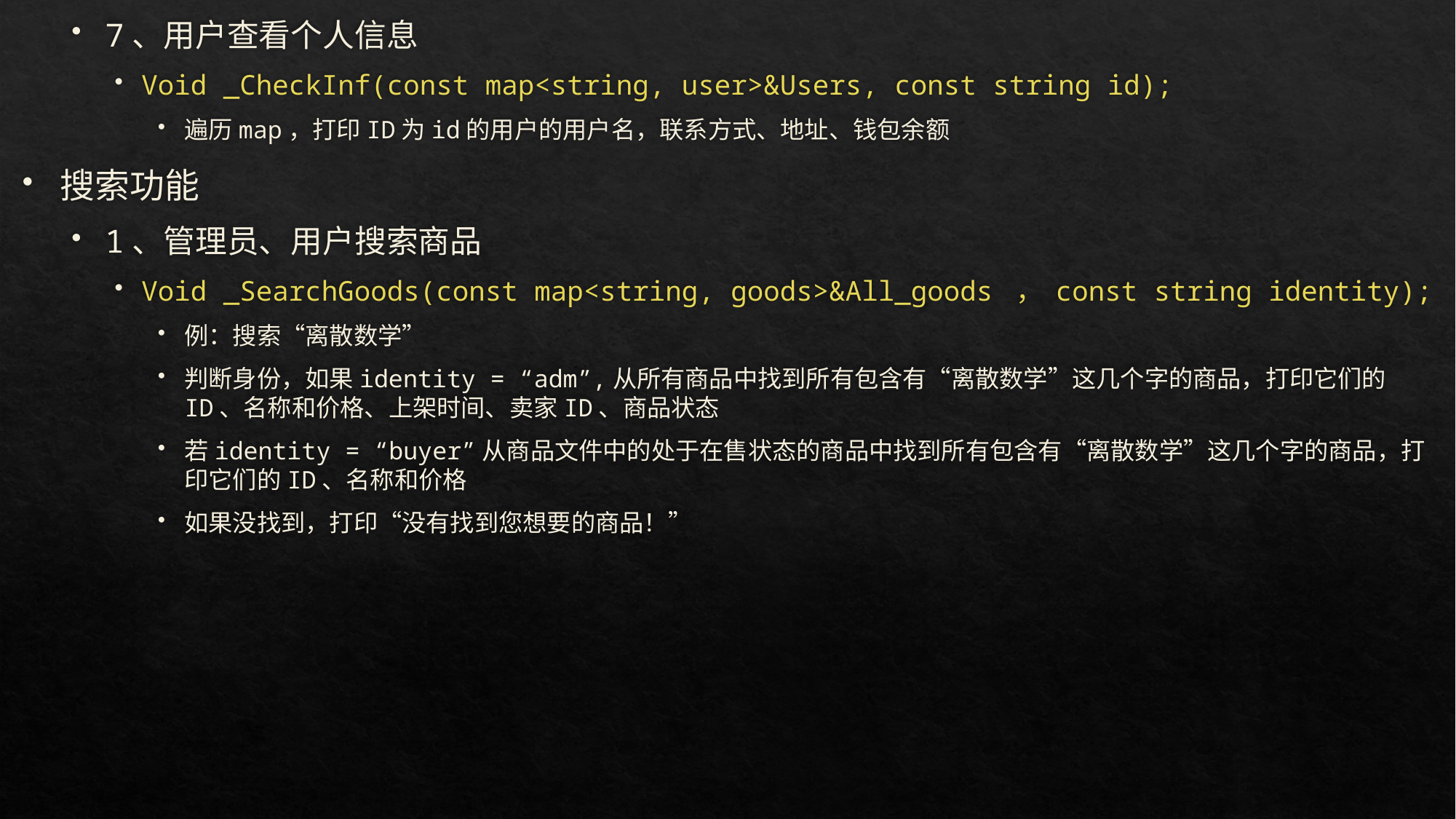

7、用户查看个人信息
Void _CheckInf(const map<string, user>&Users, const string id);
遍历map，打印ID为id的用户的用户名，联系方式、地址、钱包余额
搜索功能
1、管理员、用户搜索商品
Void _SearchGoods(const map<string, goods>&All_goods ， const string identity);
例：搜索“离散数学”
判断身份，如果identity = “adm”,从所有商品中找到所有包含有“离散数学”这几个字的商品，打印它们的ID、名称和价格、上架时间、卖家ID、商品状态
若identity = “buyer”从商品文件中的处于在售状态的商品中找到所有包含有“离散数学”这几个字的商品，打印它们的ID、名称和价格
如果没找到，打印“没有找到您想要的商品！”